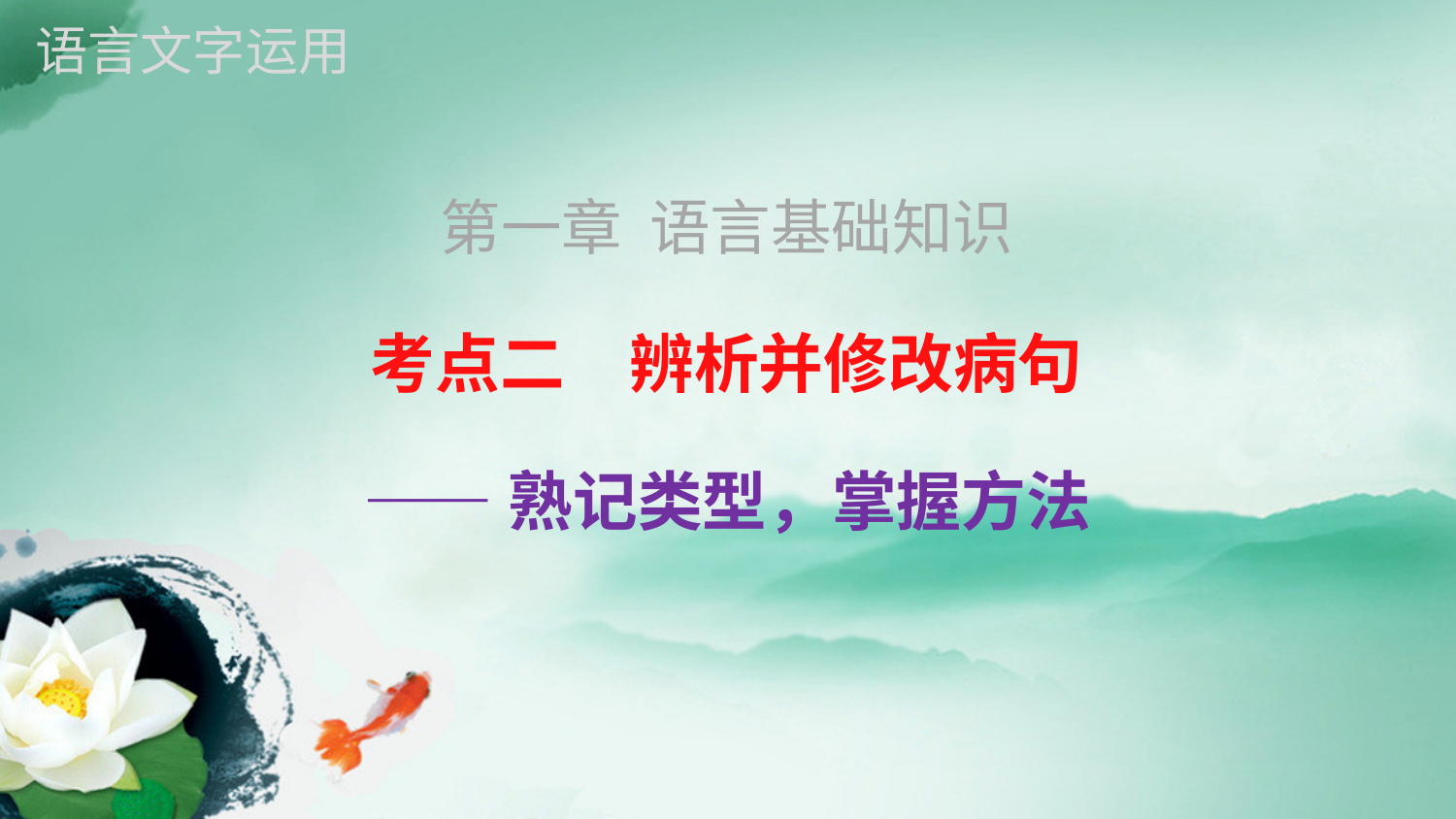

语言文字运用
第一章  语言基础知识
考点二　辨析并修改病句
——熟记类型，掌握方法